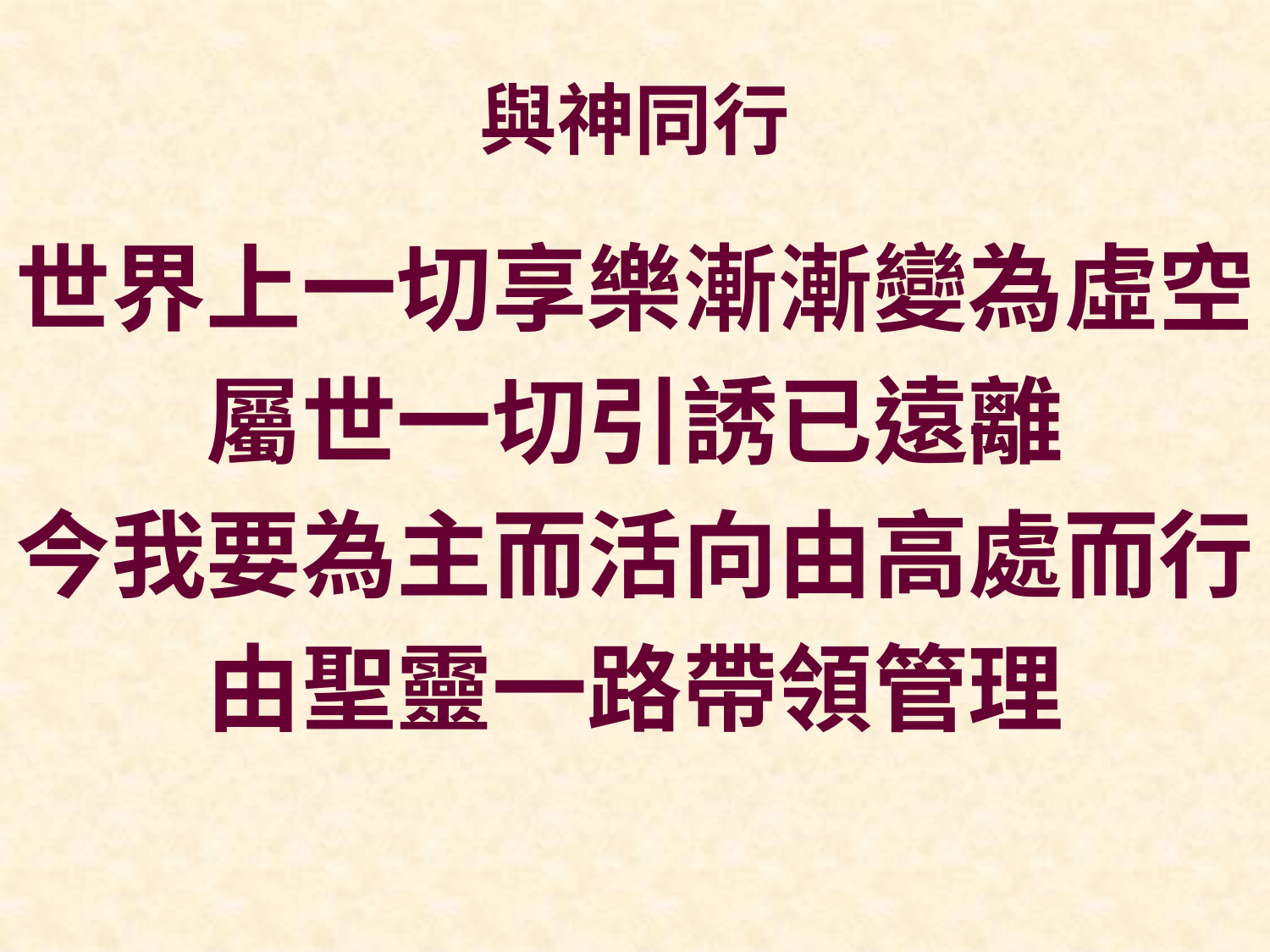

# 與神同行
世界上一切享樂漸漸變為虛空
屬世一切引誘已遠離
今我要為主而活向由高處而行
由聖靈一路帶領管理